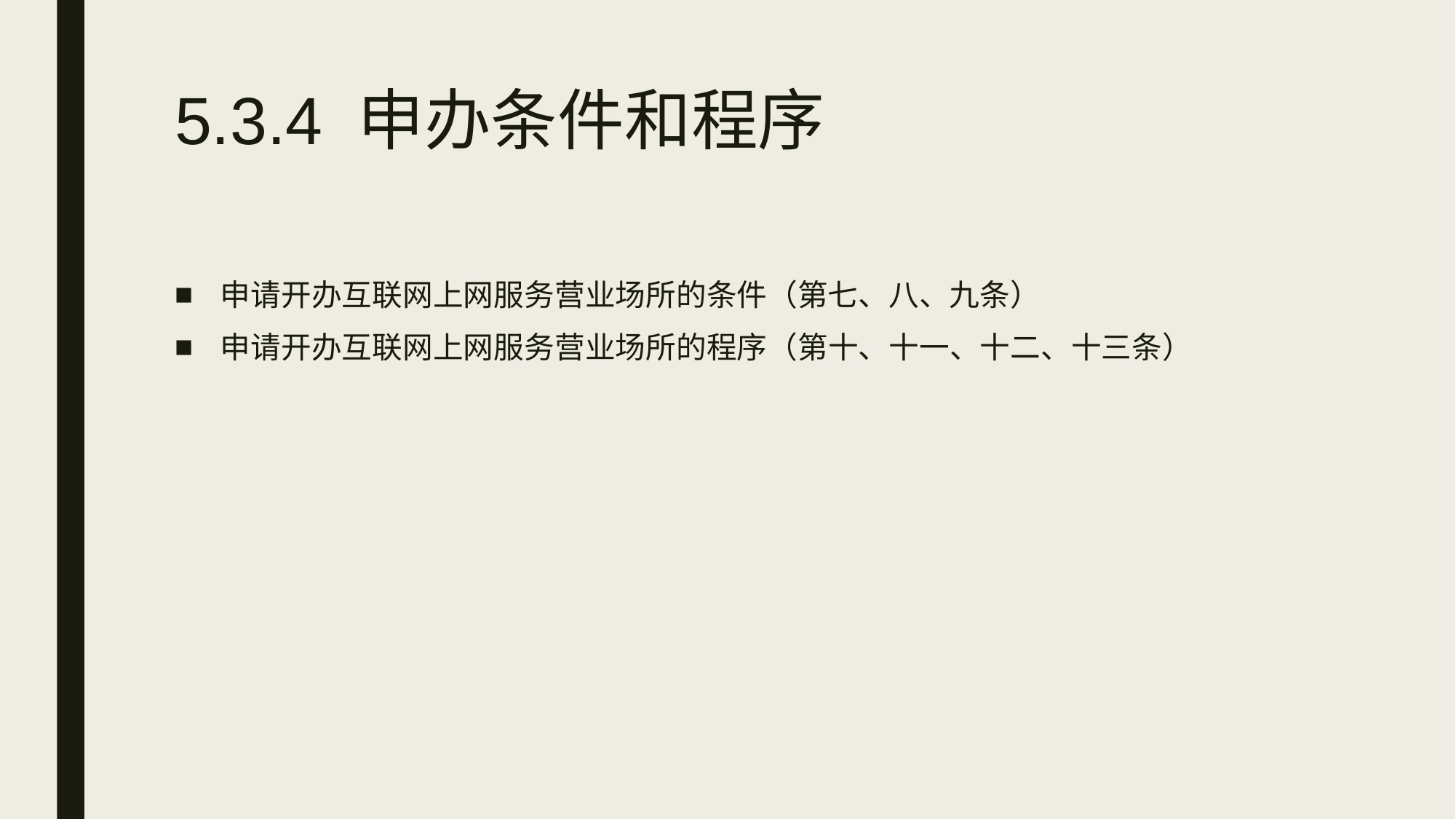

# 5.3.4 申办条件和程序
申请开办互联网上网服务营业场所的条件（第七、八、九条）
申请开办互联网上网服务营业场所的程序（第十、十一、十二、十三条）